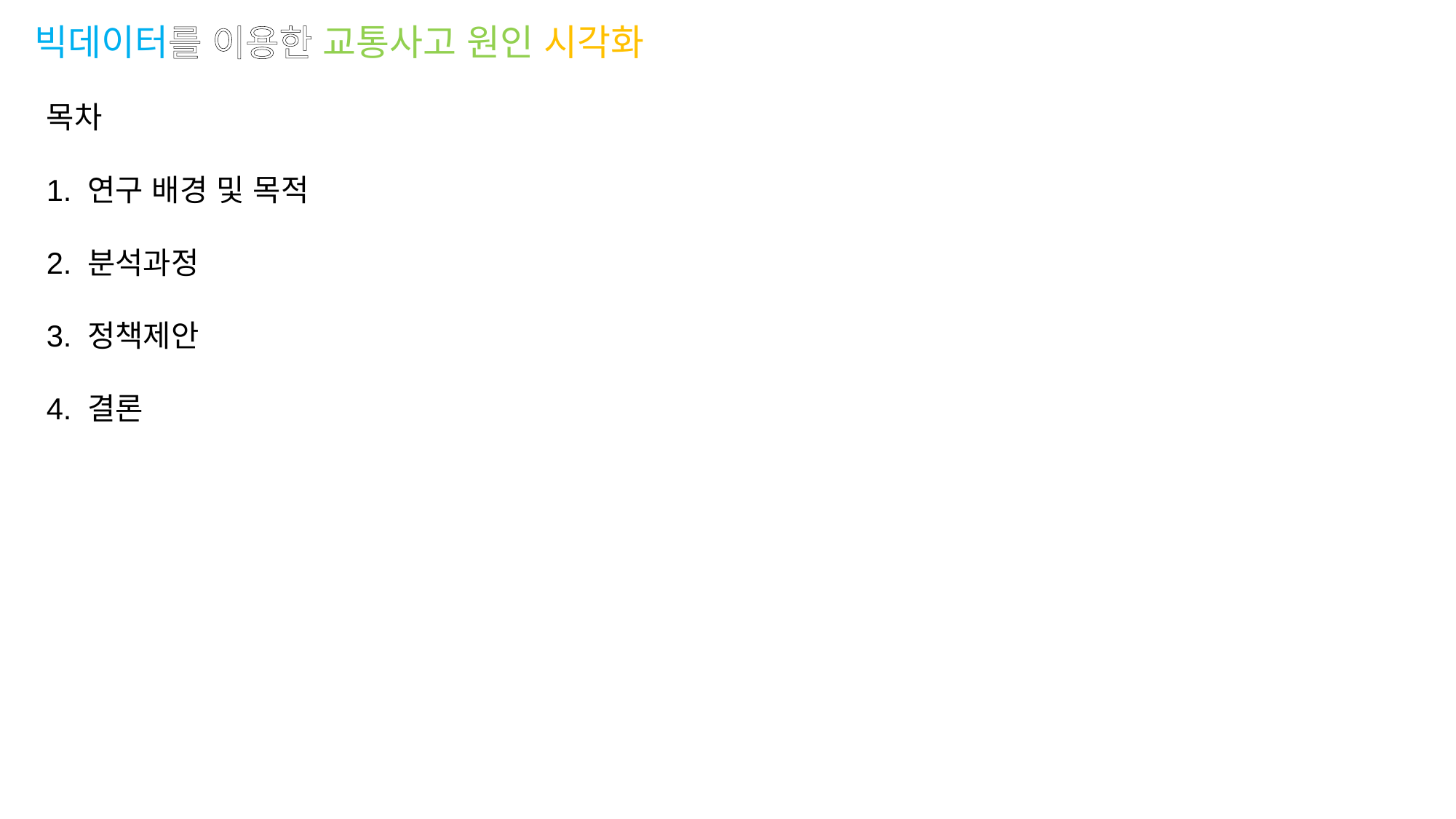

빅데이터를 이용한 교통사고 원인 시각화
목차

1. 연구 배경 및 목적

2. 분석과정

3. 정책제안

4. 결론